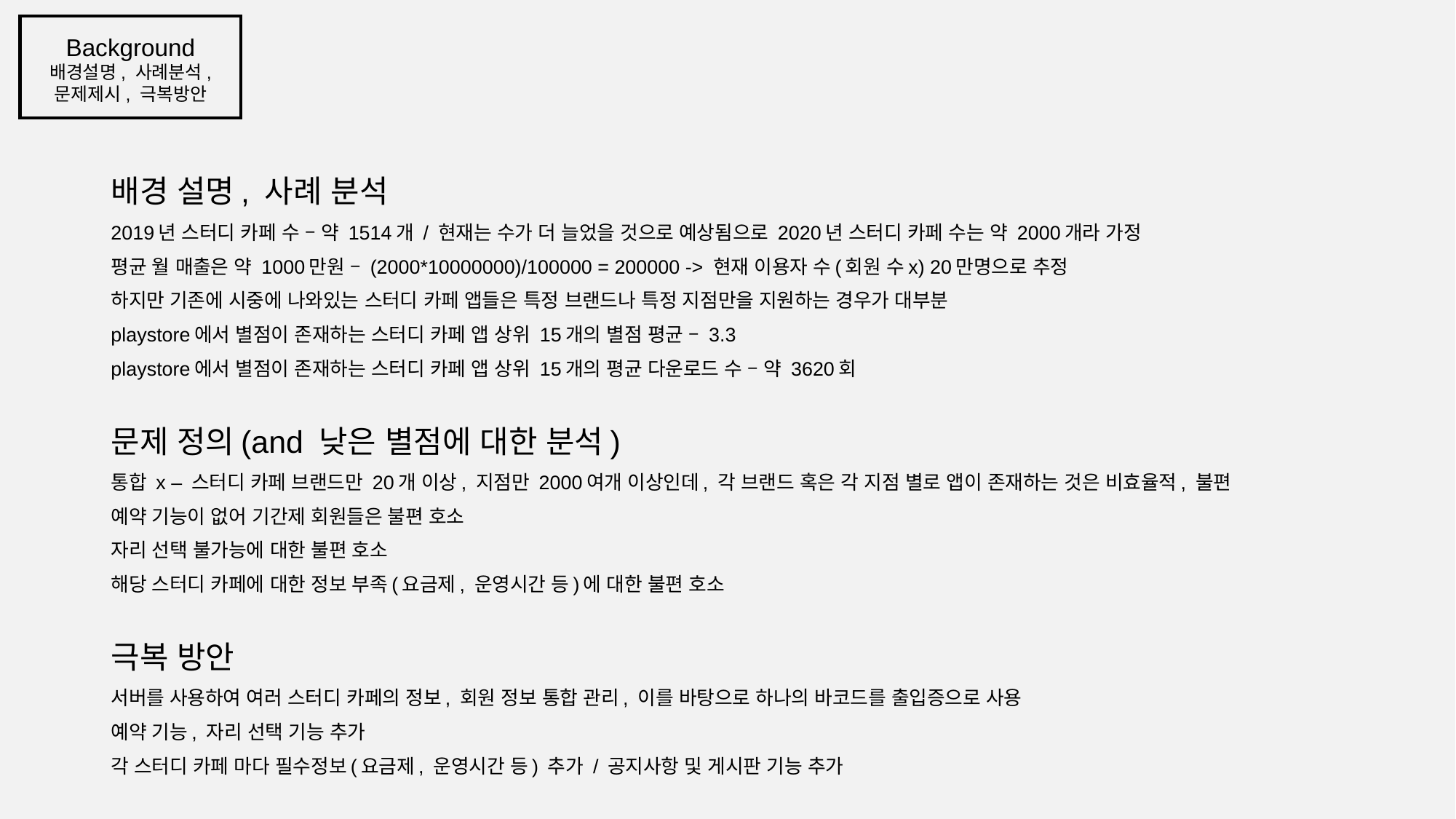

Background
배경설명, 사례분석,
문제제시, 극복방안

배경 설명, 사례 분석
2019년 스터디 카페 수 – 약 1514개 / 현재는 수가 더 늘었을 것으로 예상됨으로 2020년 스터디 카페 수는 약 2000개라 가정
평균 월 매출은 약 1000만원 – (2000*10000000)/100000 = 200000 -> 현재 이용자 수(회원 수x) 20만명으로 추정
하지만 기존에 시중에 나와있는 스터디 카페 앱들은 특정 브랜드나 특정 지점만을 지원하는 경우가 대부분
playstore에서 별점이 존재하는 스터디 카페 앱 상위 15개의 별점 평균 – 3.3
playstore에서 별점이 존재하는 스터디 카페 앱 상위 15개의 평균 다운로드 수 – 약 3620회

문제 정의(and 낮은 별점에 대한 분석)
통합 x – 스터디 카페 브랜드만 20개 이상, 지점만 2000여개 이상인데, 각 브랜드 혹은 각 지점 별로 앱이 존재하는 것은 비효율적, 불편
예약 기능이 없어 기간제 회원들은 불편 호소
자리 선택 불가능에 대한 불편 호소
해당 스터디 카페에 대한 정보 부족(요금제, 운영시간 등)에 대한 불편 호소

극복 방안
서버를 사용하여 여러 스터디 카페의 정보, 회원 정보 통합 관리, 이를 바탕으로 하나의 바코드를 출입증으로 사용
예약 기능, 자리 선택 기능 추가
각 스터디 카페 마다 필수정보(요금제, 운영시간 등) 추가 / 공지사항 및 게시판 기능 추가